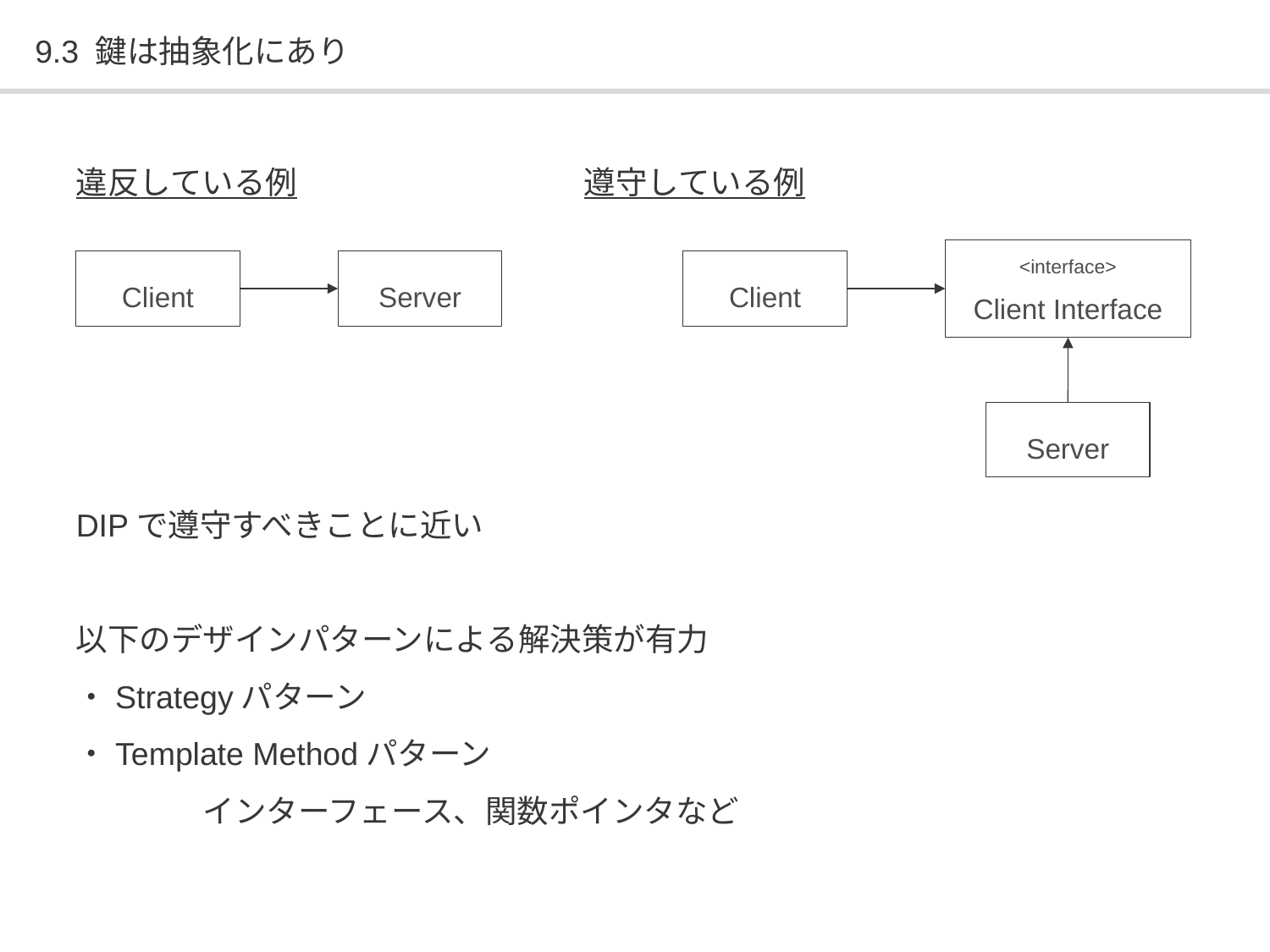

# 9.3 鍵は抽象化にあり
違反している例			遵守している例

DIPで遵守すべきことに近い

以下のデザインパターンによる解決策が有力
・Strategyパターン
・Template Methodパターン
	インターフェース、関数ポインタなど

<interface>
Client Interface
Client
Client
Server
Server